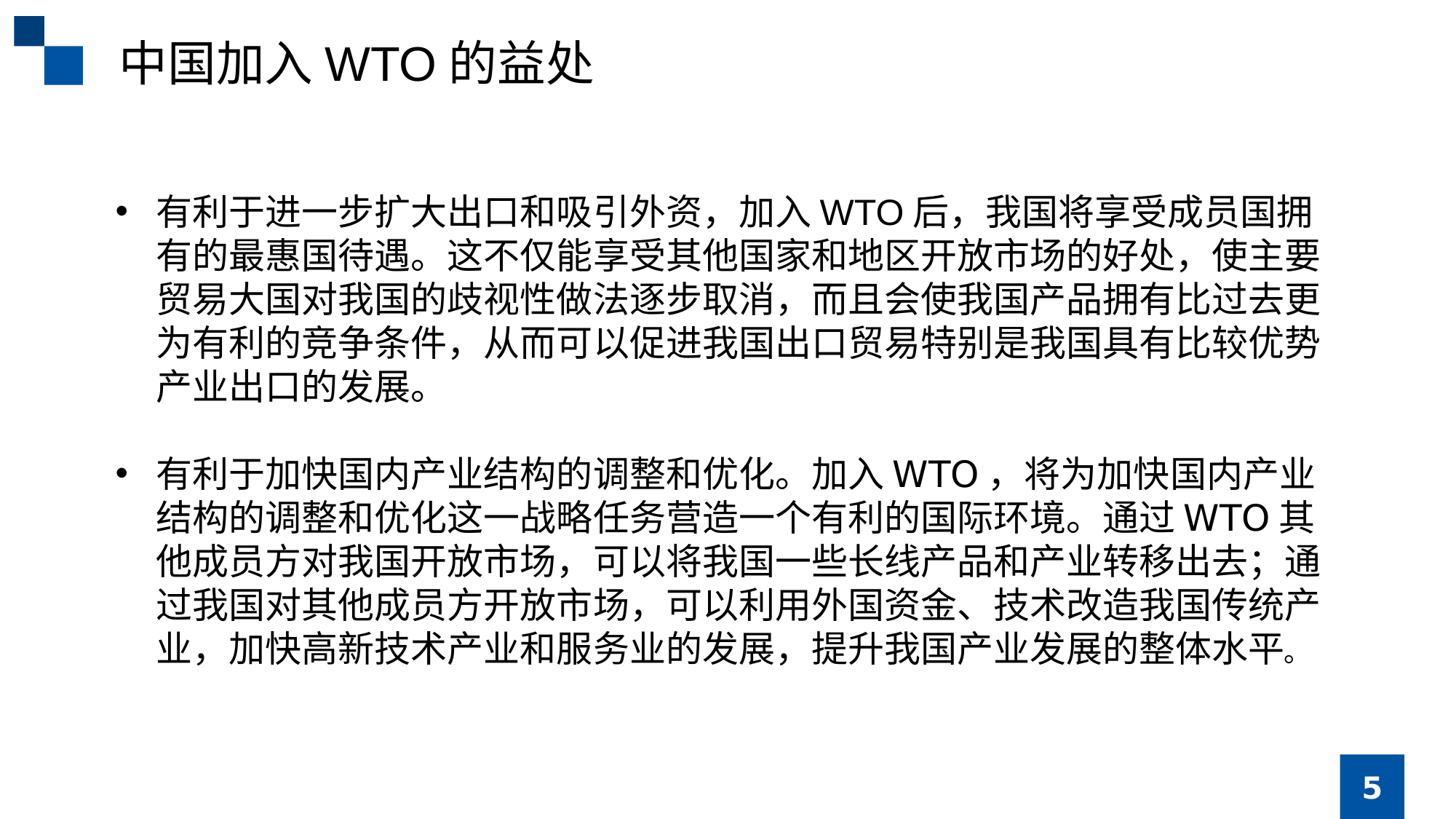

中国加入WTO的益处
有利于进一步扩大出口和吸引外资，加入WTO后，我国将享受成员国拥有的最惠国待遇。这不仅能享受其他国家和地区开放市场的好处，使主要贸易大国对我国的歧视性做法逐步取消，而且会使我国产品拥有比过去更为有利的竞争条件，从而可以促进我国出口贸易特别是我国具有比较优势产业出口的发展。

有利于加快国内产业结构的调整和优化。加入WTO，将为加快国内产业结构的调整和优化这一战略任务营造一个有利的国际环境。通过WTO其他成员方对我国开放市场，可以将我国一些长线产品和产业转移出去；通过我国对其他成员方开放市场，可以利用外国资金、技术改造我国传统产业，加快高新技术产业和服务业的发展，提升我国产业发展的整体水平。
5